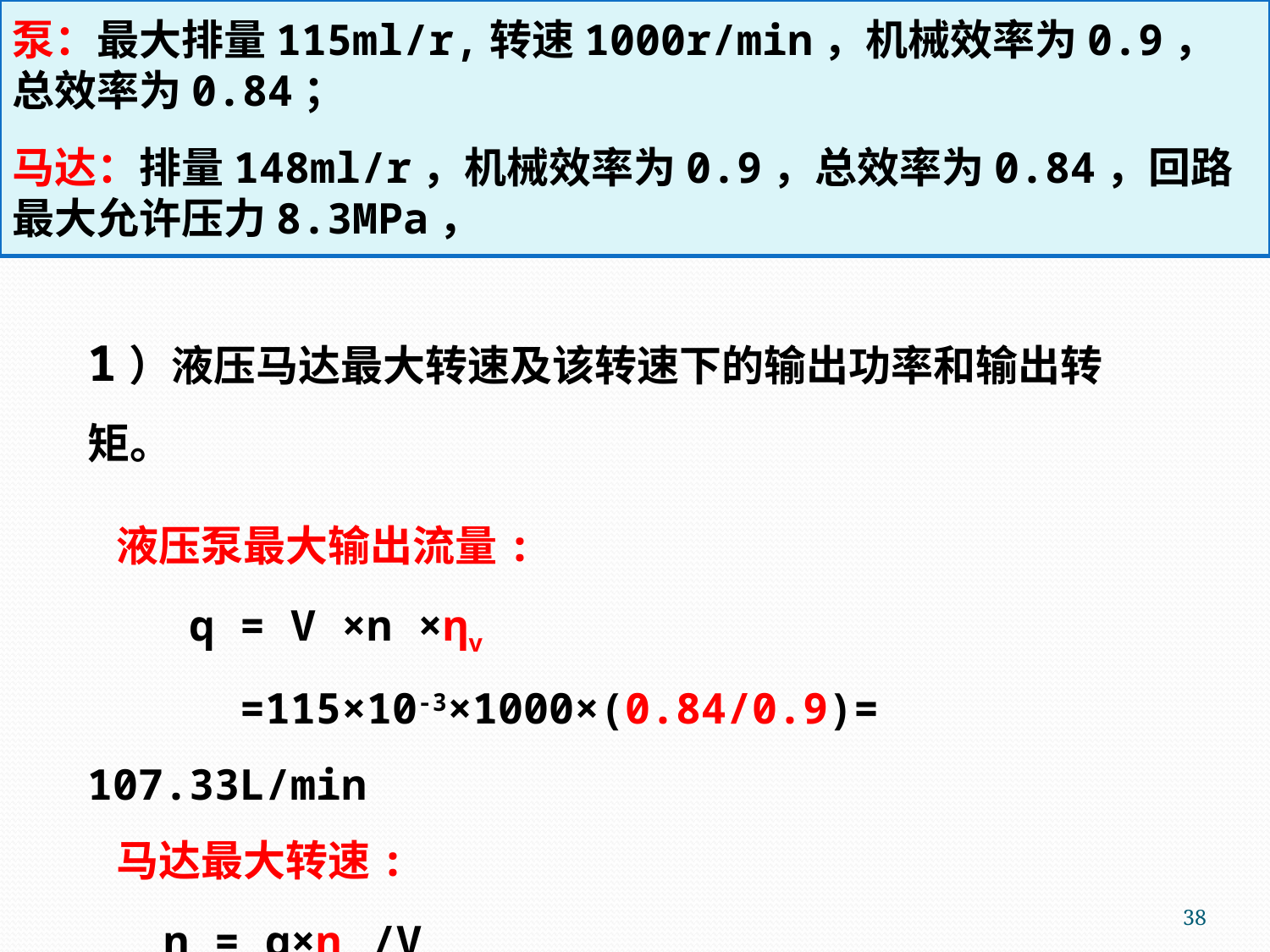

泵：最大排量115ml/r,转速1000r/min，机械效率为0.9，总效率为0.84；
马达：排量148ml/r，机械效率为0.9，总效率为0.84，回路最大允许压力8.3MPa，
1）液压马达最大转速及该转速下的输出功率和输出转矩。
  液压泵最大输出流量:
    q = V ×n ×ηv
      =115×10-3×1000×(0.84/0.9)= 107.33L/min
  马达最大转速:
   n = q×ηvm/Vm
       = 107.33×(0.84/0.9)/(148×10-3)= 676.4r/min
38